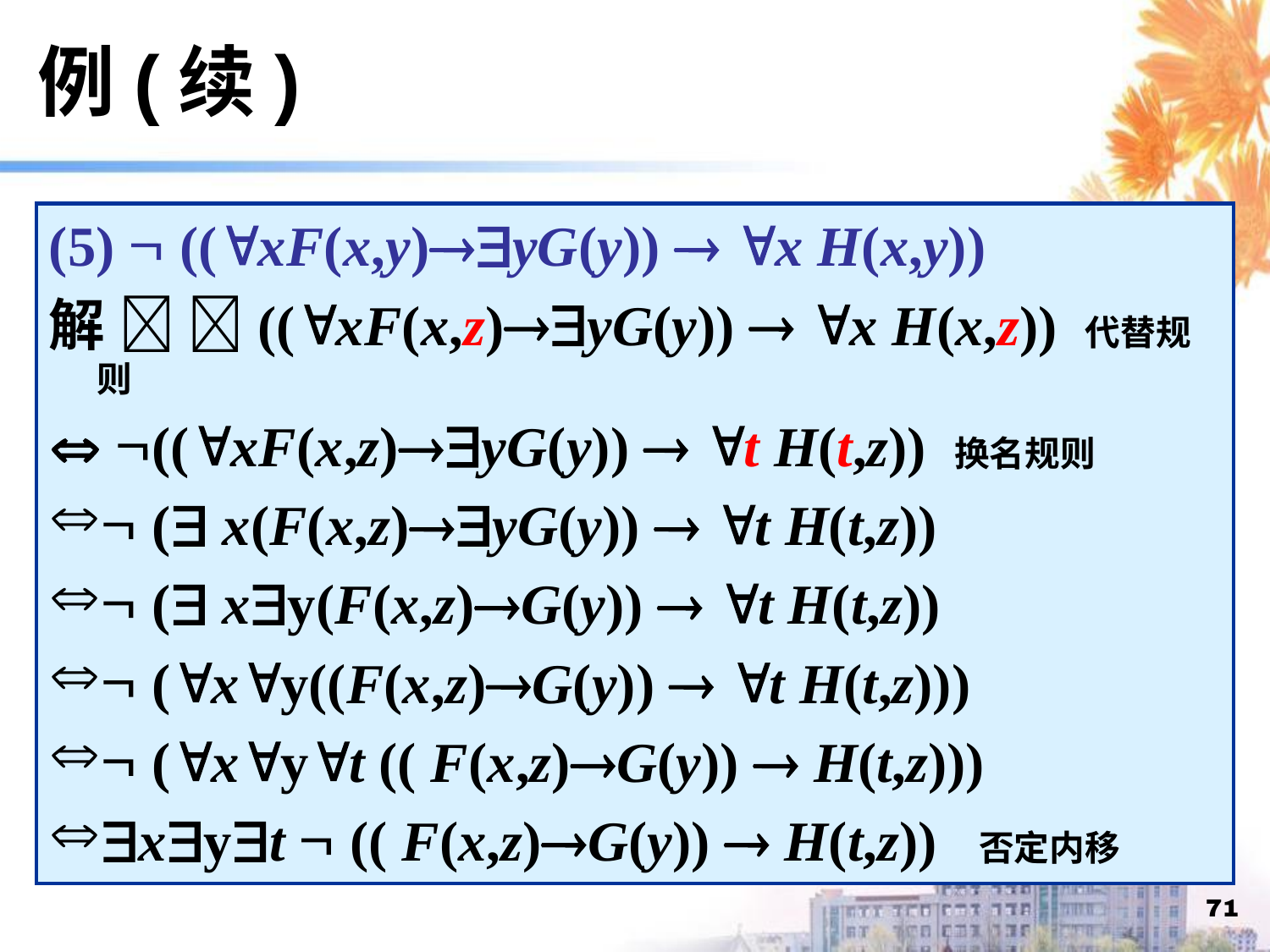

# 例(续)
(5) ¬ ((∀xF(x,y)→∃yG(y)) → ∀x H(x,y))
解 ⇔ ¬((∀xF(x,z)→∃yG(y)) → ∀x H(x,z)) 代替规则
⇔ ¬((∀xF(x,z)→∃yG(y)) → ∀t H(t,z)) 换名规则
¬ (∃ x(F(x,z)→∃yG(y)) → ∀t H(t,z))
¬ (∃ x∃y(F(x,z)→G(y)) → ∀t H(t,z))
¬ (∀x∀y((F(x,z)→G(y)) → ∀t H(t,z)))
¬ (∀x∀y∀t (( F(x,z)→G(y)) → H(t,z)))
∃x∃y∃t ¬ (( F(x,z)→G(y)) → H(t,z))  否定内移

71